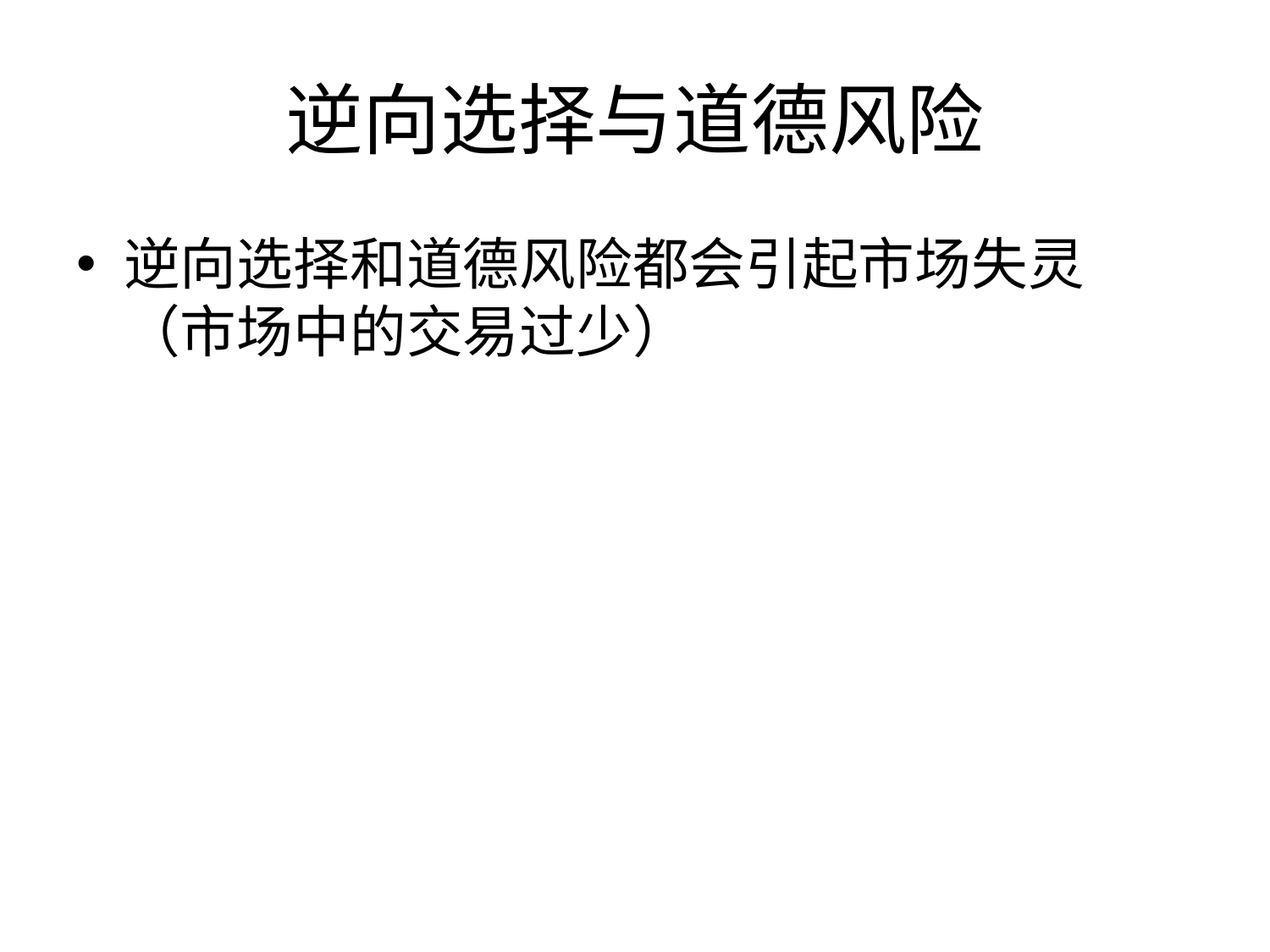

逆向选择与道德风险
逆向选择和道德风险都会引起市场失灵（市场中的交易过少）